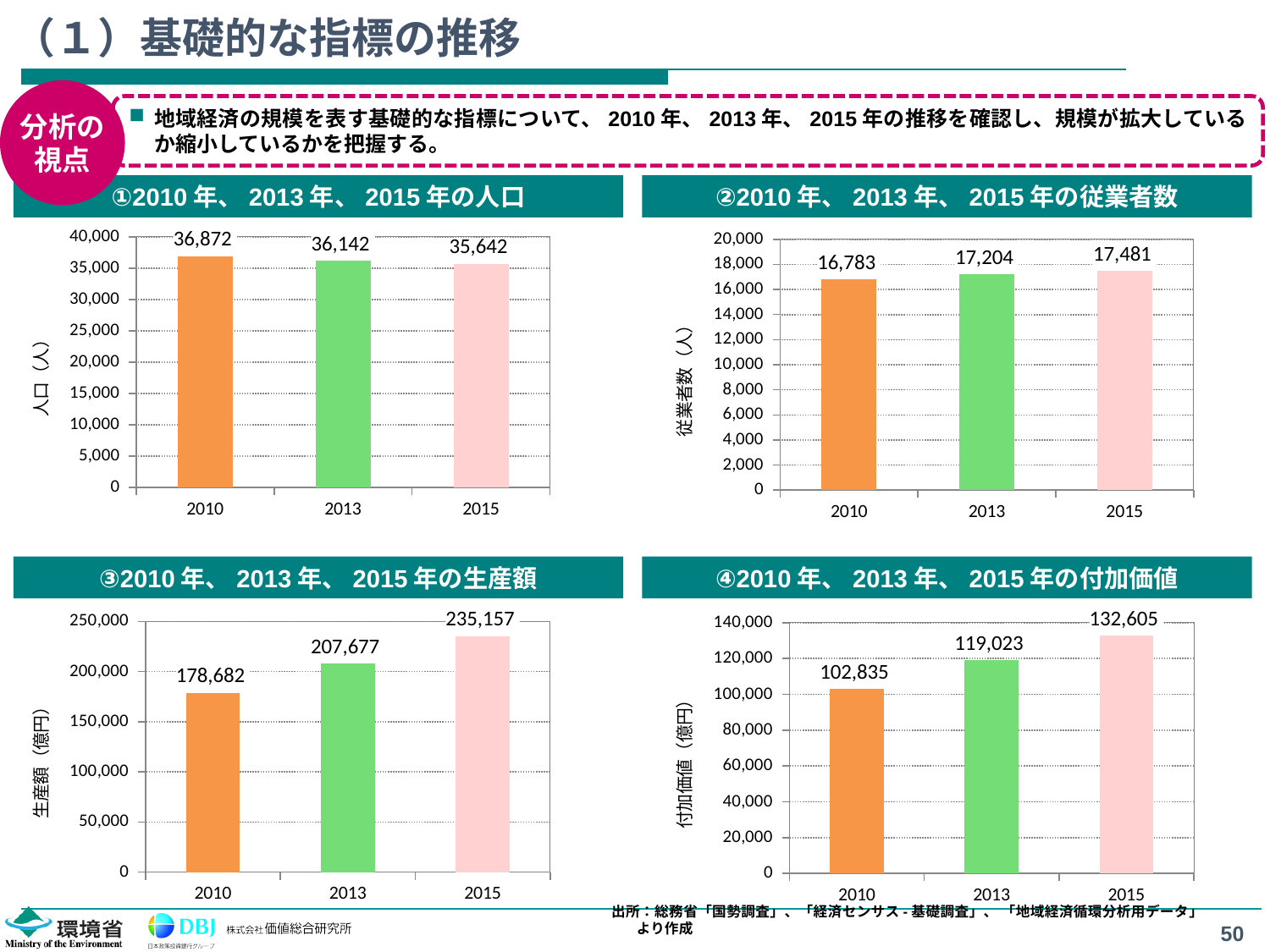

# （１）基礎的な指標の推移
分析の
視点
地域経済の規模を表す基礎的な指標について、2010年、2013年、2015年の推移を確認し、規模が拡大しているか縮小しているかを把握する。
①2010年、2013年、2015年の人口
②2010年、2013年、2015年の従業者数

### Chart

| Category | 人口 |
|---|---|
| 2010 | 36872.0 |
| 2013 | 36142.20419194342 |
| 2015 | 35642.0 |

### Chart

| Category | 従業者数 |
|---|---|
| 2010 | 16783.000000000004 |
| 2013 | 17204.208056563104 |
| 2015 | 17481.0 |
③2010年、2013年、2015年の生産額
④2010年、2013年、2015年の付加価値

### Chart

| Category | 生産額 |
|---|---|
| 2010 | 178682.02782806137 |
| 2013 | 207677.173650653 |
| 2015 | 235157.42472698138 |

### Chart

| Category | GRP |
|---|---|
| 2010 | 102834.8098416548 |
| 2013 | 119022.50204212502 |
| 2015 | 132605.01908642642 |
出所：総務省「国勢調査」、「経済センサス-基礎調査」、 「地域経済循環分析用データ」より作成
50